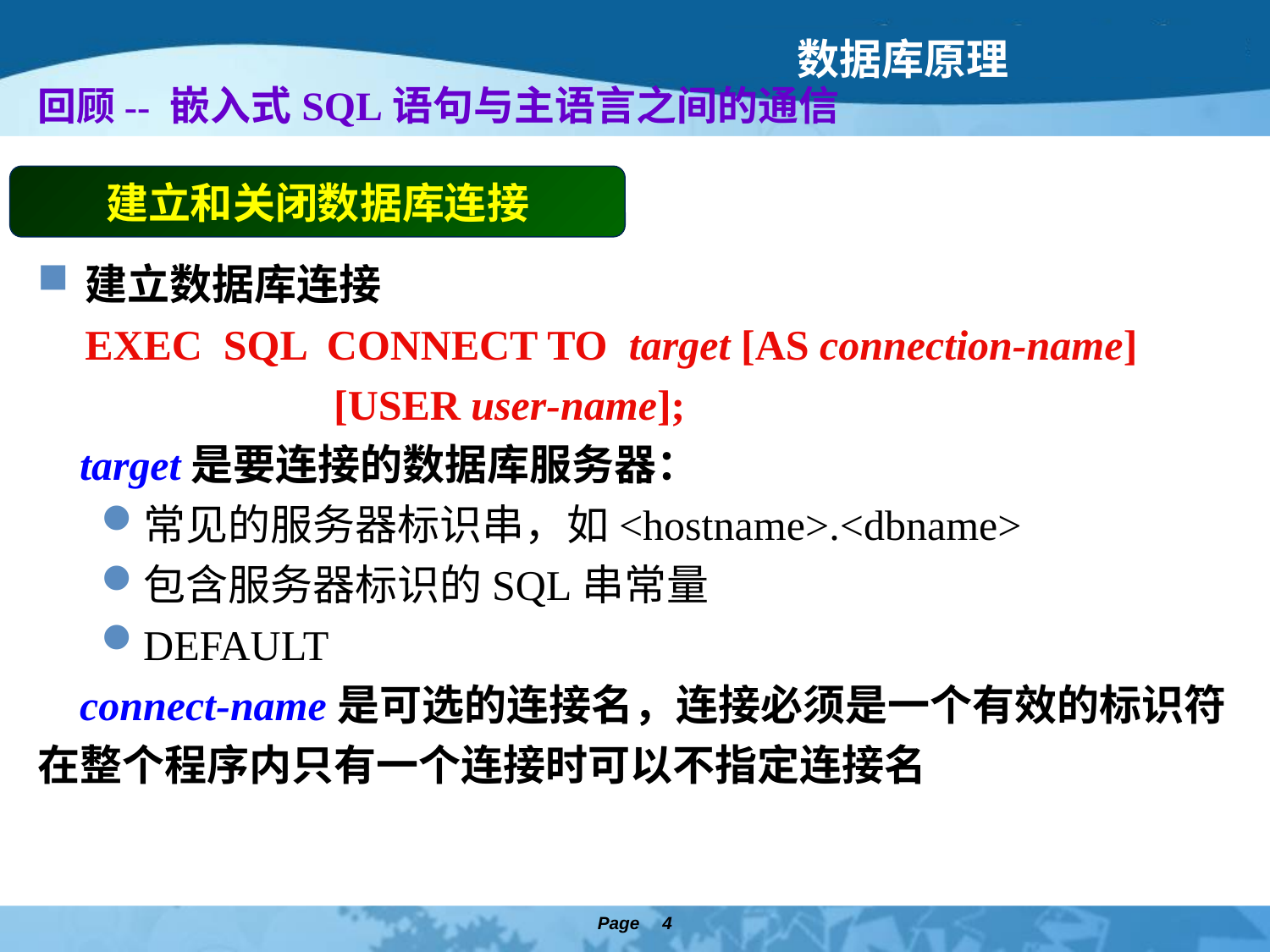

# 回顾-- 嵌入式SQL语句与主语言之间的通信
建立和关闭数据库连接
建立数据库连接
	EXEC  SQL  CONNECT TO  target [AS connection-name]
                            [USER user-name];
    target是要连接的数据库服务器：
常见的服务器标识串，如<hostname>.<dbname>
包含服务器标识的SQL串常量
DEFAULT
    connect-name是可选的连接名，连接必须是一个有效的标识符
在整个程序内只有一个连接时可以不指定连接名